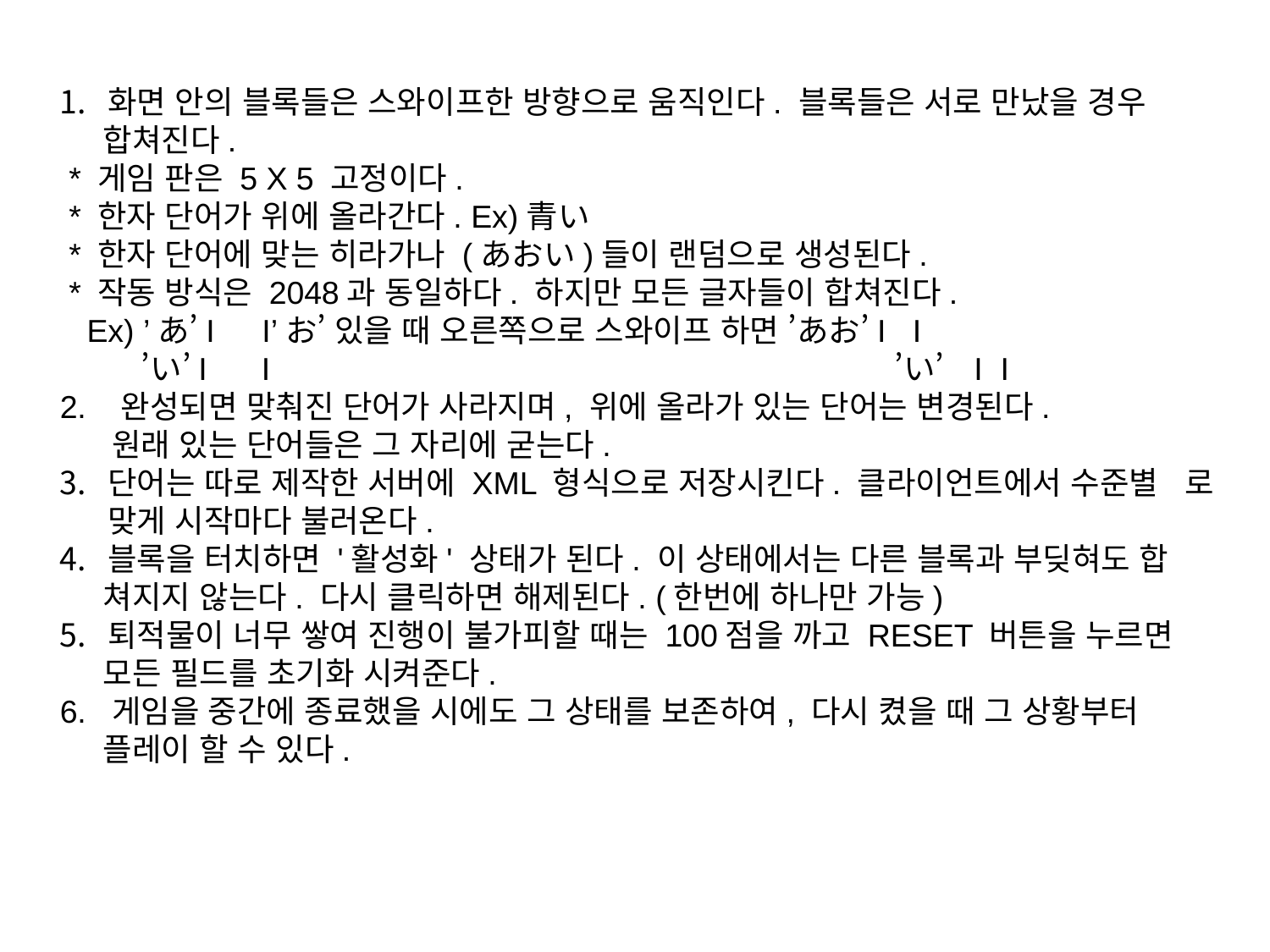

화면 안의 블록들은 스와이프한 방향으로 움직인다. 블록들은 서로 만났을 경우
    합쳐진다.
 * 게임 판은 5 X 5 고정이다.
 * 한자 단어가 위에 올라간다. Ex)青い
 * 한자 단어에 맞는 히라가나 (あおい)들이 랜덤으로 생성된다.
 * 작동 방식은 2048과 동일하다. 하지만 모든 글자들이 합쳐진다.
   Ex) ’あ’I　I’お’ 있을 때 오른쪽으로 스와이프 하면 ’あお’I   I
　　  ’い’I　 I　　　　　　　　　　　　　　                        ’い’   I  I
2.   완성되면 맞춰진 단어가 사라지며, 위에 올라가 있는 단어는 변경된다.
     원래 있는 단어들은 그 자리에 굳는다.
단어는 따로 제작한 서버에 XML 형식으로 저장시킨다. 클라이언트에서 수준별   로 맞게 시작마다 불러온다.
블록을 터치하면 '활성화' 상태가 된다. 이 상태에서는 다른 블록과 부딪혀도 합
    쳐지지 않는다. 다시 클릭하면 해제된다. (한번에 하나만 가능)
퇴적물이 너무 쌓여 진행이 불가피할 때는 100점을 까고 RESET 버튼을 누르면
    모든 필드를 초기화 시켜준다.
6.  게임을 중간에 종료했을 시에도 그 상태를 보존하여, 다시 켰을 때 그 상황부터
    플레이 할 수 있다.